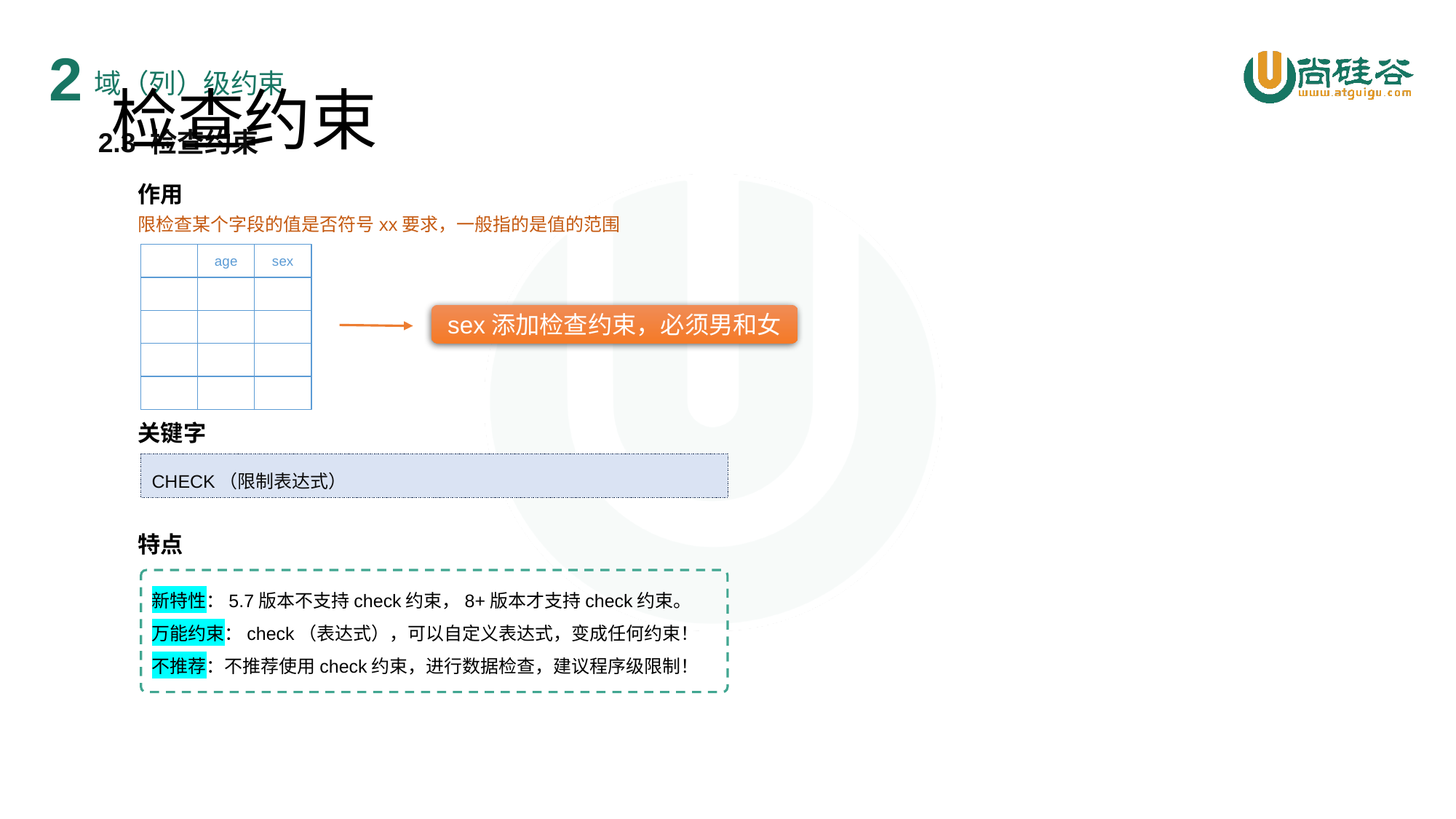

2
# 检查约束
域（列）级约束
2.3 检查约束
作用
限检查某个字段的值是否符号xx要求，一般指的是值的范围

age
sex

sex添加检查约束，必须男和女

关键字
CHECK（限制表达式）
特点

新特性：5.7版本不支持check约束，8+版本才支持check约束。
万能约束：check（表达式），可以自定义表达式，变成任何约束！
不推荐：不推荐使用check约束，进行数据检查，建议程序级限制！